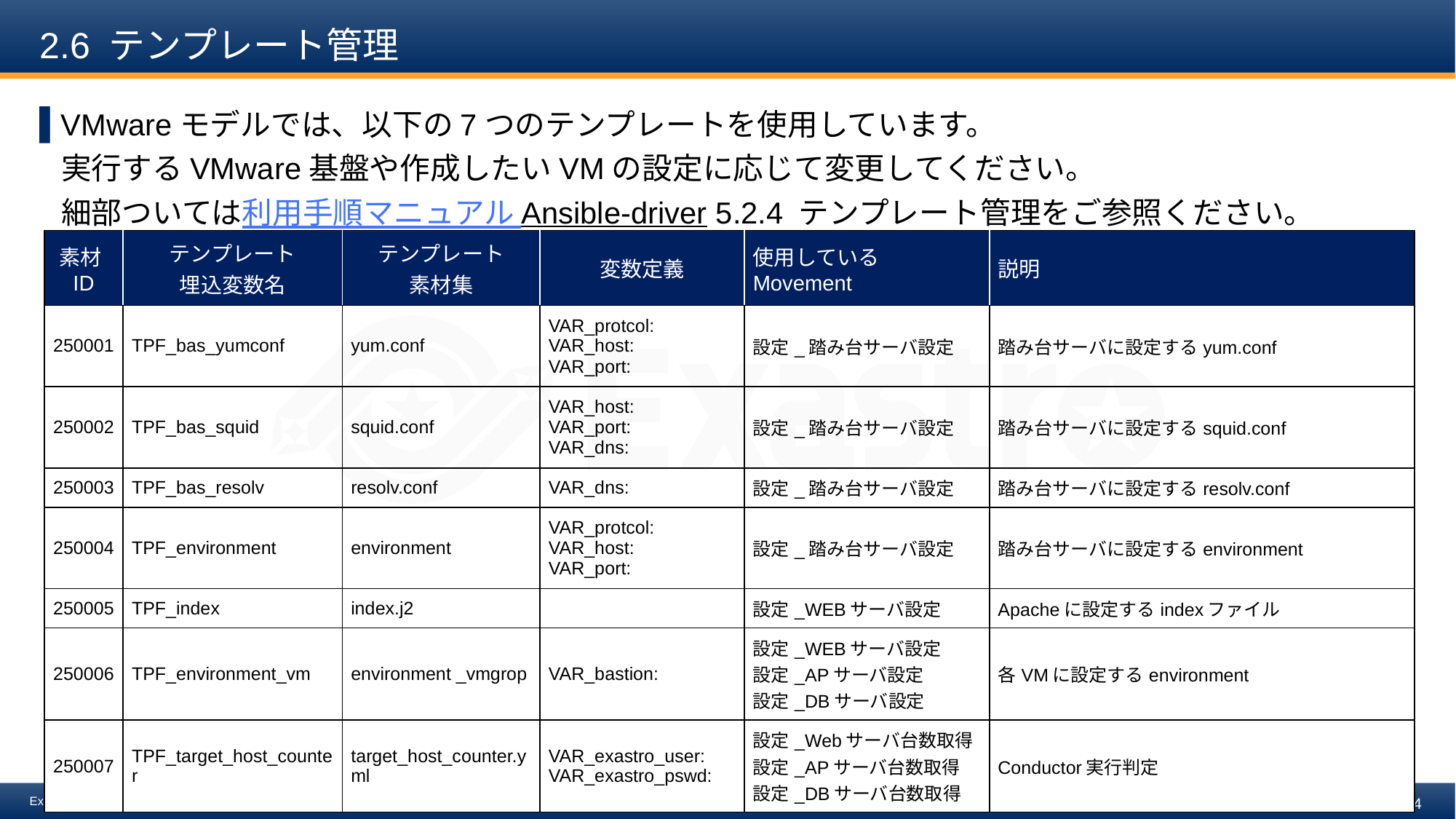

# 2.6 テンプレート管理
VMwareモデルでは、以下の7つのテンプレートを使用しています。
実行するVMware基盤や作成したいVMの設定に応じて変更してください。
細部ついては利用手順マニュアル Ansible-driver 5.2.4 テンプレート管理をご参照ください。
| 素材ID | テンプレート 埋込変数名 | テンプレート 素材集 | 変数定義 | 使用している Movement | 説明 |
| --- | --- | --- | --- | --- | --- |
| 250001 | TPF\_bas\_yumconf | yum.conf | VAR\_protcol: VAR\_host: VAR\_port: | 設定\_踏み台サーバ設定 | 踏み台サーバに設定するyum.conf |
| 250002 | TPF\_bas\_squid | squid.conf | VAR\_host: VAR\_port: VAR\_dns: | 設定\_踏み台サーバ設定 | 踏み台サーバに設定するsquid.conf |
| 250003 | TPF\_bas\_resolv | resolv.conf | VAR\_dns: | 設定\_踏み台サーバ設定 | 踏み台サーバに設定するresolv.conf |
| 250004 | TPF\_environment | environment | VAR\_protcol: VAR\_host: VAR\_port: | 設定\_踏み台サーバ設定 | 踏み台サーバに設定するenvironment |
| 250005 | TPF\_index | index.j2 |  | 設定\_WEBサーバ設定 | Apacheに設定するindexファイル |
| 250006 | TPF\_environment\_vm | environment \_vmgrop | VAR\_bastion: | 設定\_WEBサーバ設定 設定\_APサーバ設定 設定\_DBサーバ設定 | 各VMに設定するenvironment |
| 250007 | TPF\_target\_host\_counter | target\_host\_counter.yml | VAR\_exastro\_user: VAR\_exastro\_pswd: | 設定\_Webサーバ台数取得 設定\_APサーバ台数取得 設定\_DBサーバ台数取得 | Conductor実行判定 |